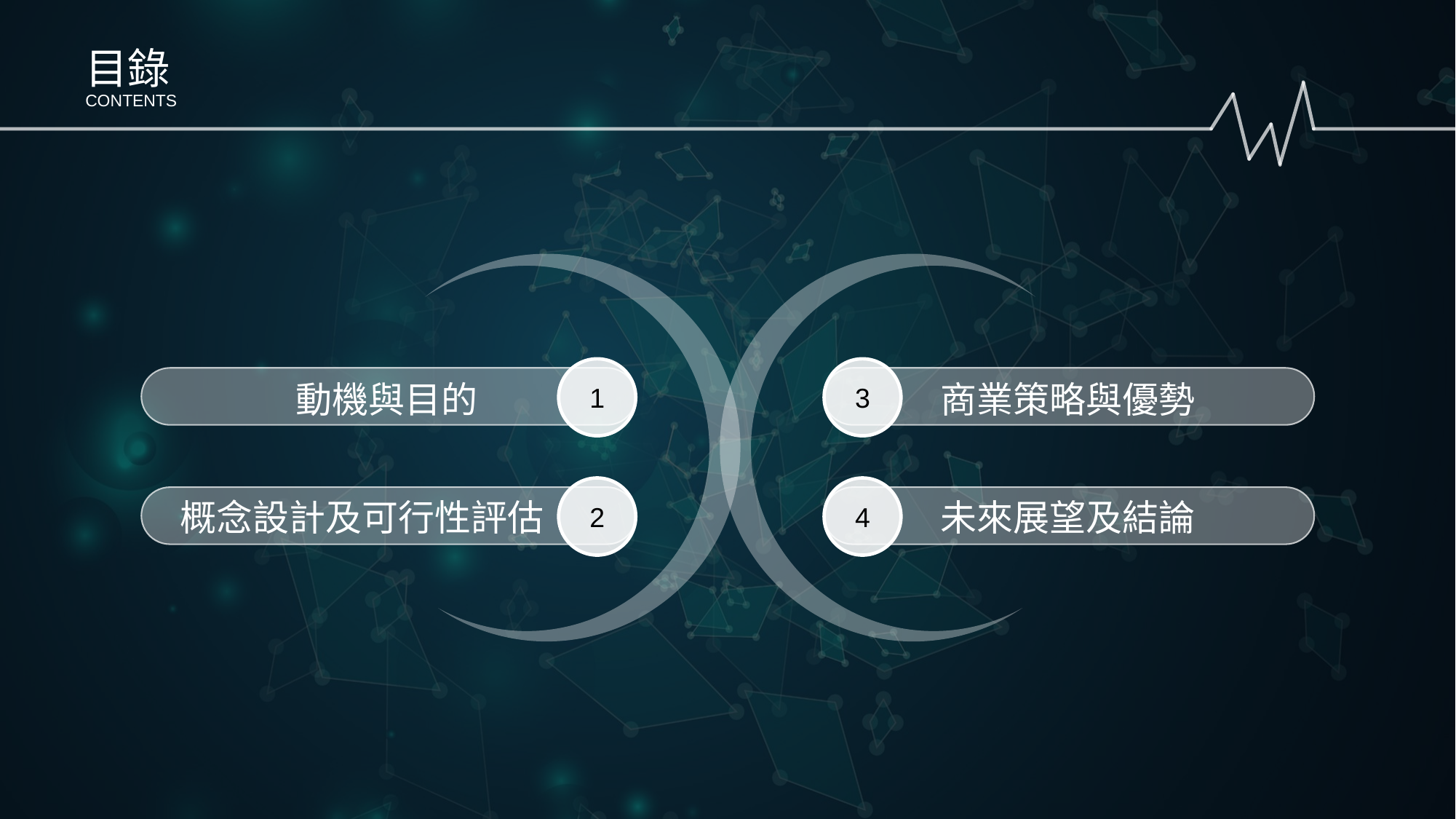

目錄
CONTENTS

1

動機與目的
3

商業策略與優勢
2

概念設計及可行性評估
4

未來展望及結論